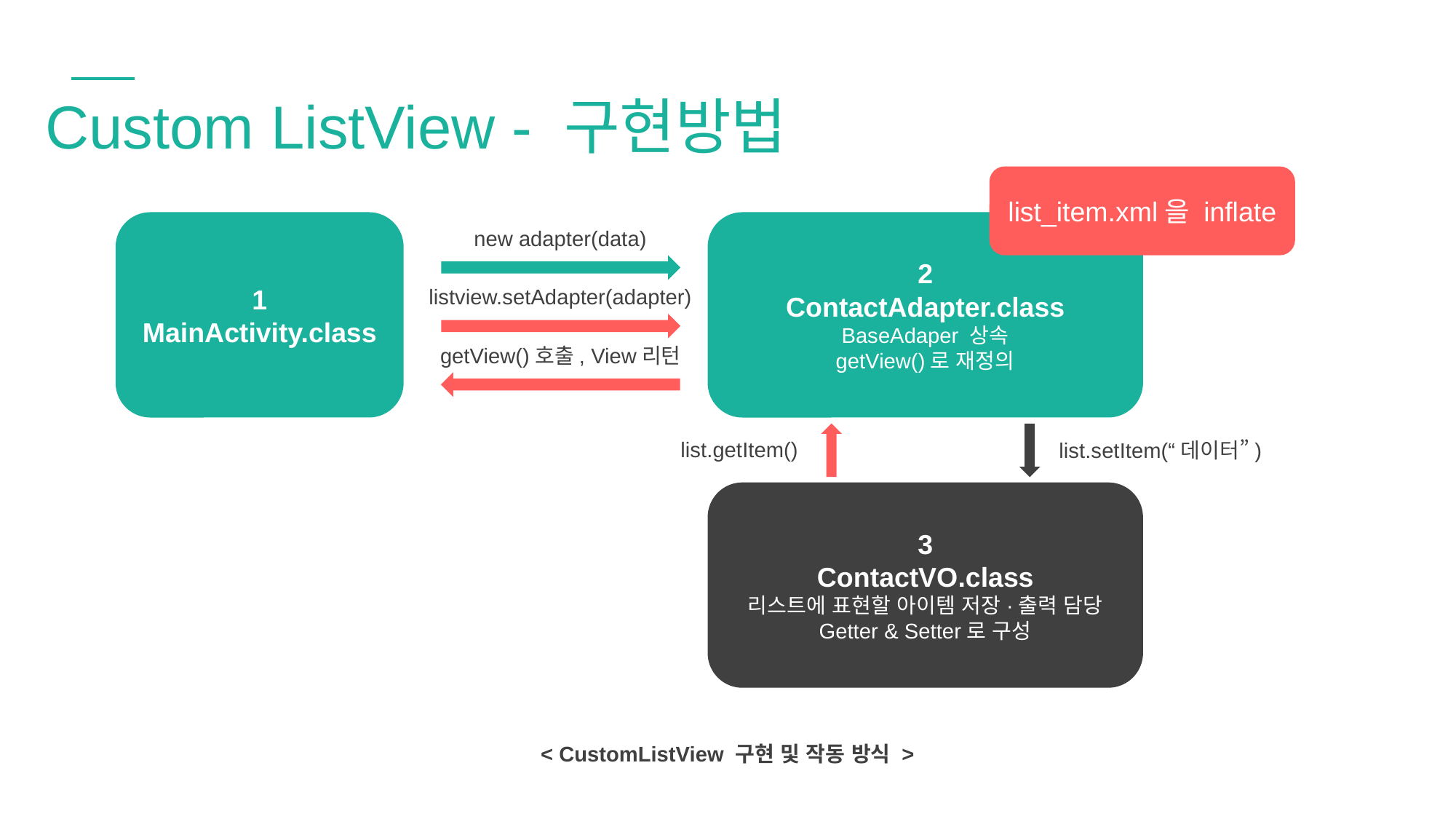

Custom ListView - 구현방법
list_item.xml을 inflate
2
ContactAdapter.class
BaseAdaper 상속
getView()로 재정의
1
MainActivity.class
new adapter(data)

listview.setAdapter(adapter)

getView()호출, View리턴

list.getItem()

list.setItem(“데이터”)

3
ContactVO.class
리스트에 표현할 아이템 저장·출력 담당
Getter & Setter로 구성
< CustomListView 구현 및 작동 방식 >